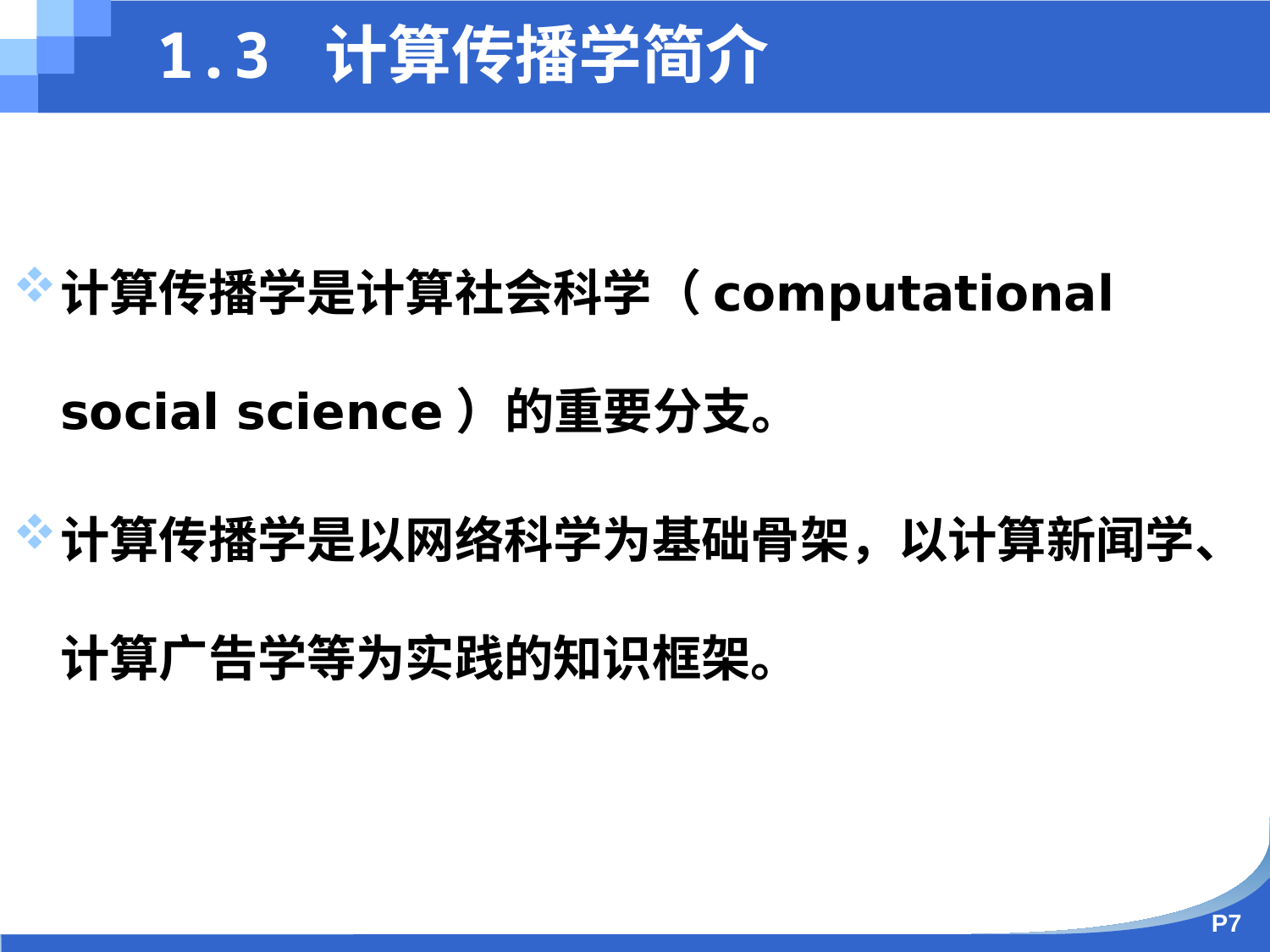

1.3 计算传播学简介
计算传播学是计算社会科学（computational social science）的重要分支。
计算传播学是以网络科学为基础骨架，以计算新闻学、计算广告学等为实践的知识框架。
P7